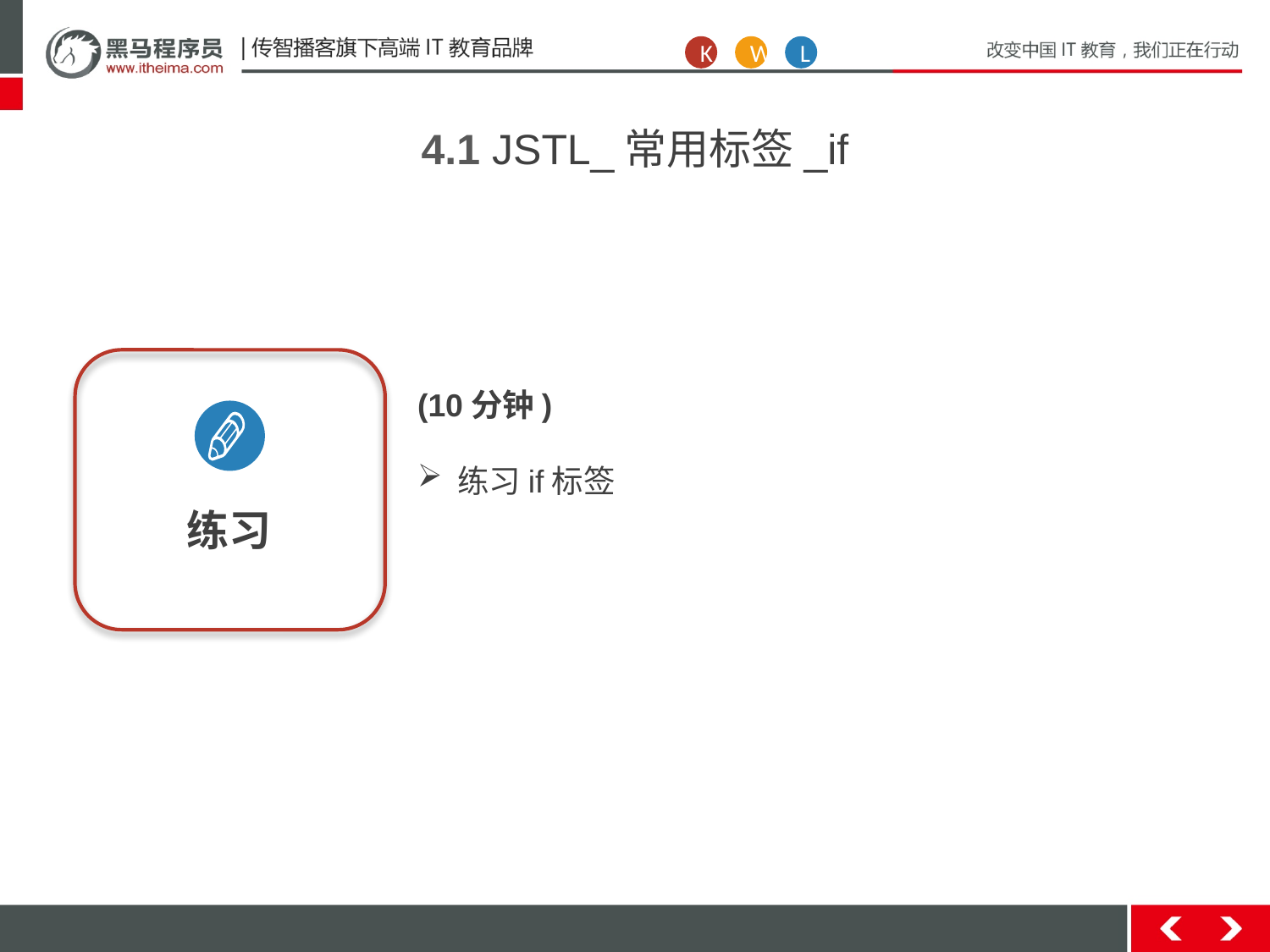

K
W
L
4.1 JSTL_常用标签_if

(10分钟)

练习if标签

练习